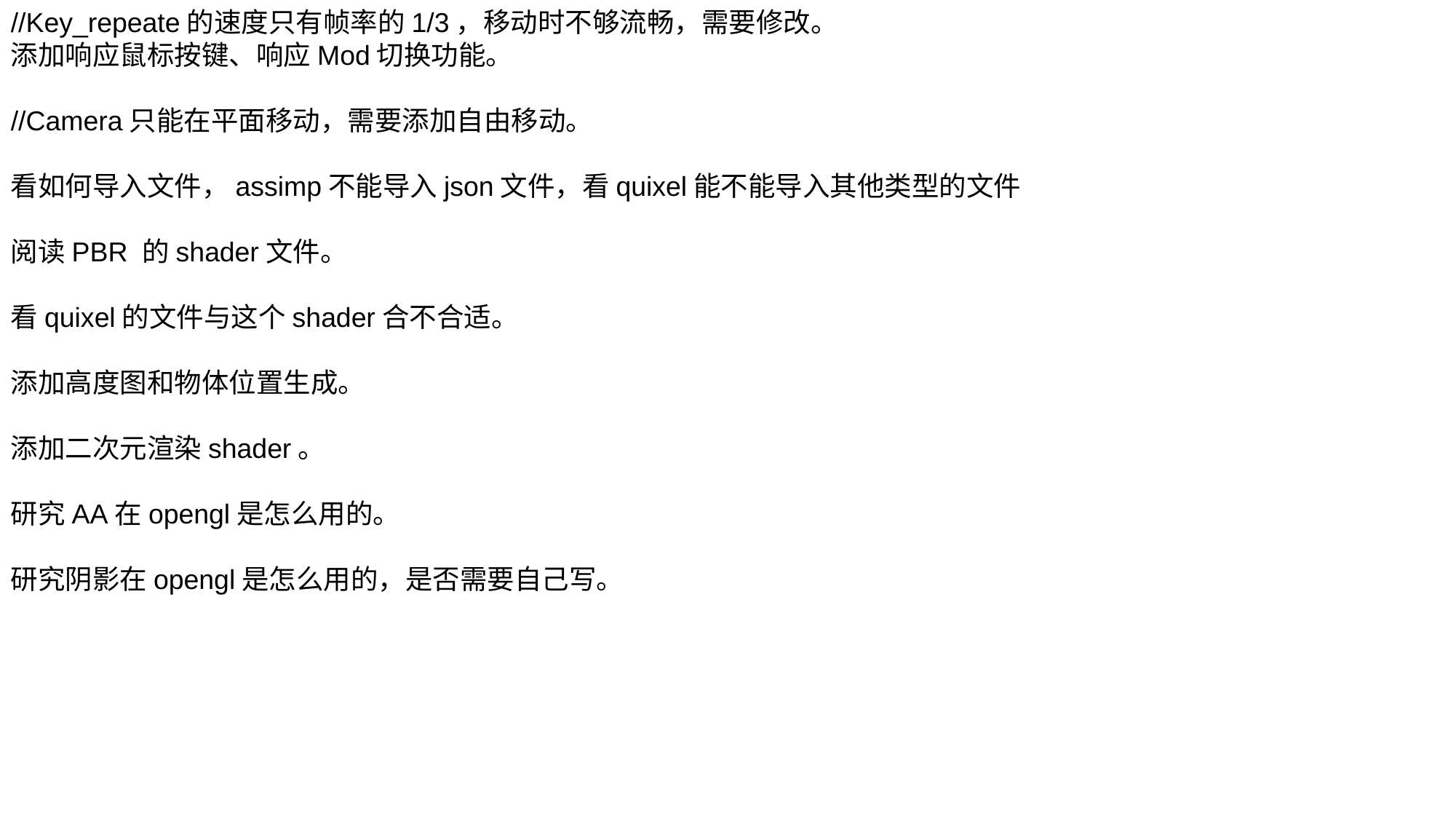

//Key_repeate的速度只有帧率的1/3，移动时不够流畅，需要修改。
添加响应鼠标按键、响应Mod切换功能。

//Camera只能在平面移动，需要添加自由移动。

看如何导入文件，assimp不能导入json文件，看quixel能不能导入其他类型的文件

阅读PBR 的shader文件。

看quixel的文件与这个shader合不合适。

添加高度图和物体位置生成。

添加二次元渲染shader。

研究AA在opengl是怎么用的。

研究阴影在opengl是怎么用的，是否需要自己写。